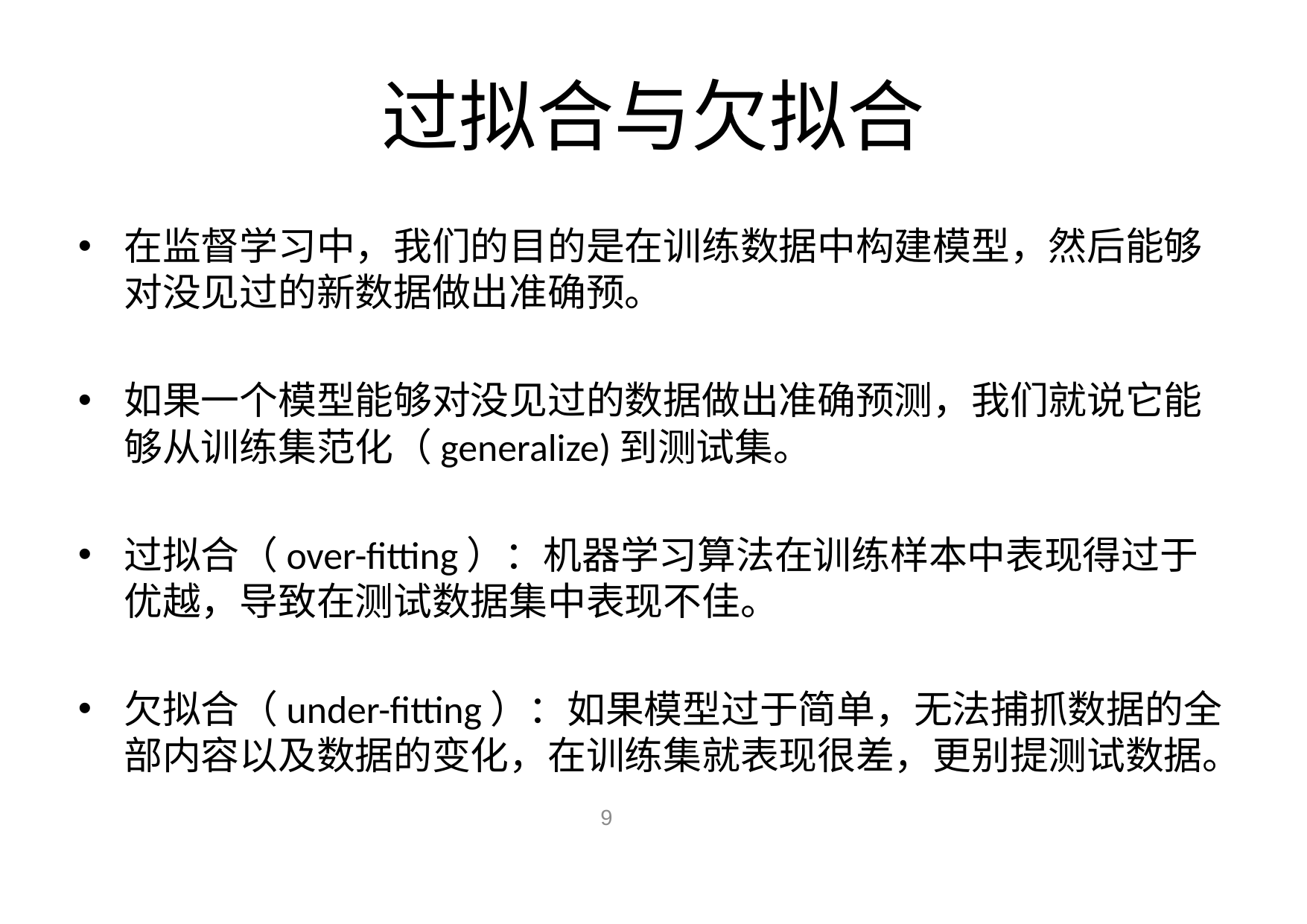

# 过拟合与欠拟合
在监督学习中，我们的目的是在训练数据中构建模型，然后能够对没见过的新数据做出准确预。

如果一个模型能够对没见过的数据做出准确预测，我们就说它能够从训练集范化（generalize)到测试集。

过拟合（over-fitting）：机器学习算法在训练样本中表现得过于优越，导致在测试数据集中表现不佳。

欠拟合（under-fitting）：如果模型过于简单，无法捕抓数据的全部内容以及数据的变化，在训练集就表现很差，更别提测试数据。

9